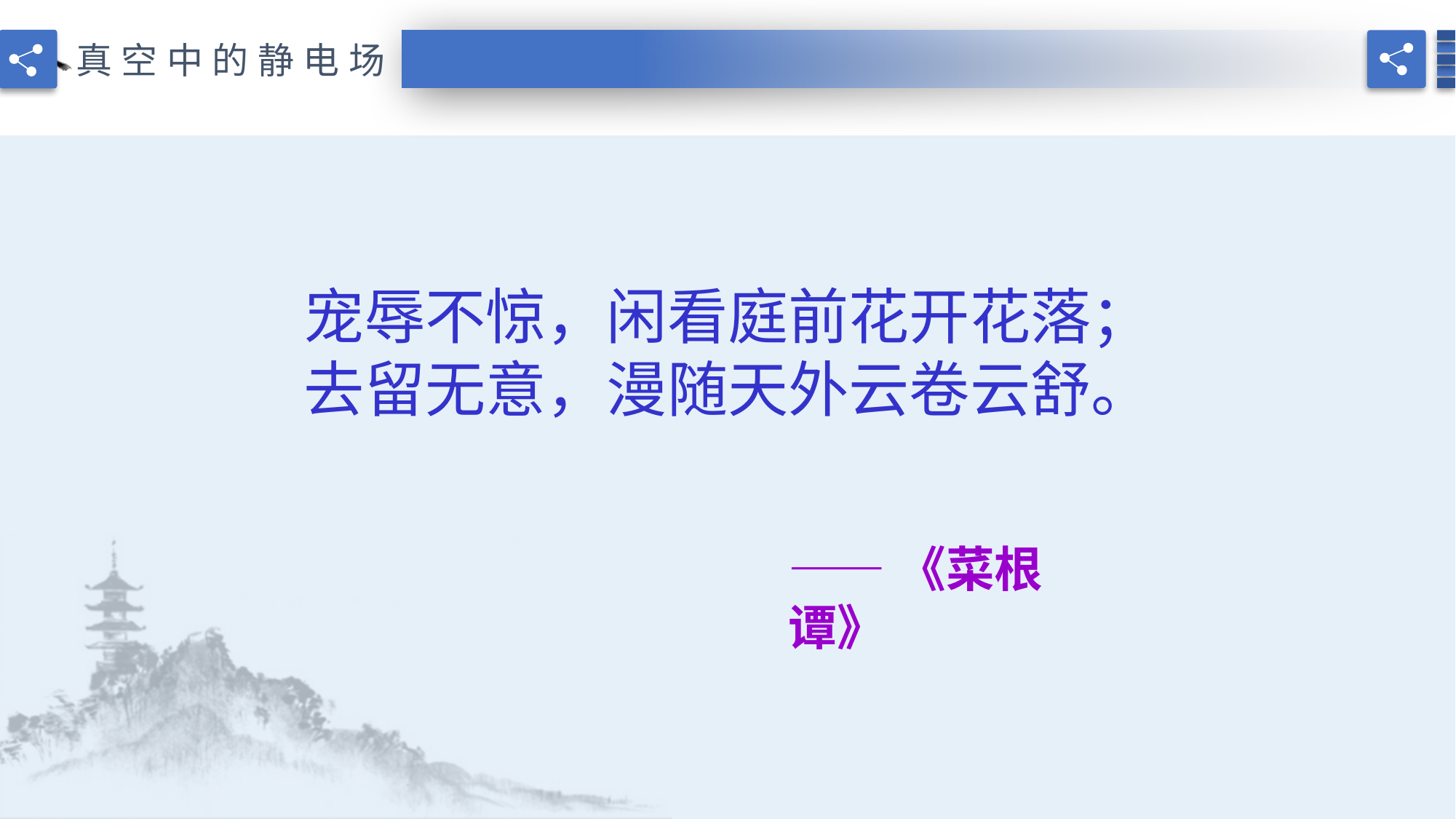

真空中的静电场

宠辱不惊，闲看庭前花开花落；
去留无意，漫随天外云卷云舒。
——《菜根谭》